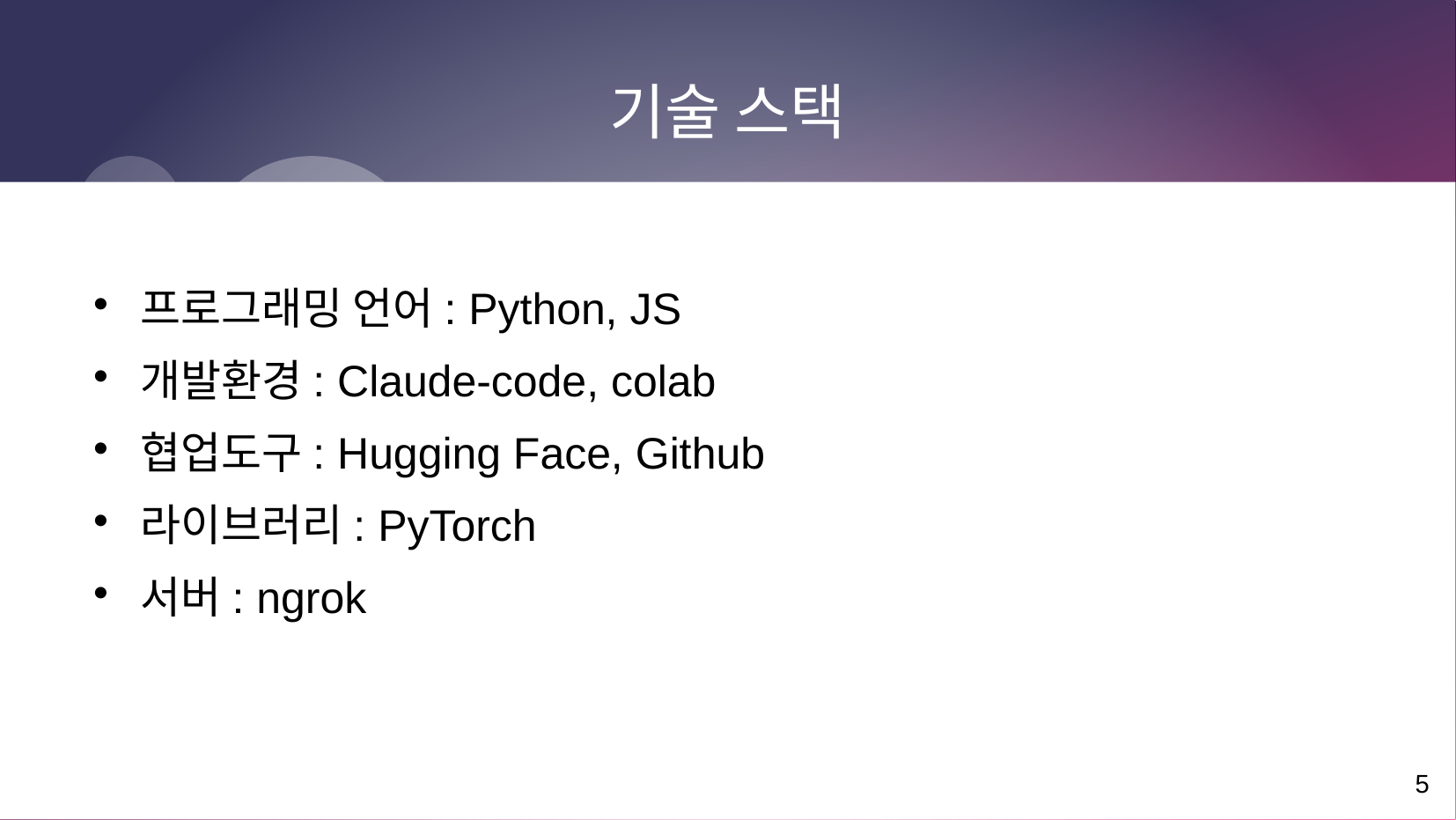

5
# 기술 스택

프로그래밍 언어: Python, JS
개발환경: Claude-code, colab
협업도구: Hugging Face, Github
라이브러리: PyTorch
서버: ngrok